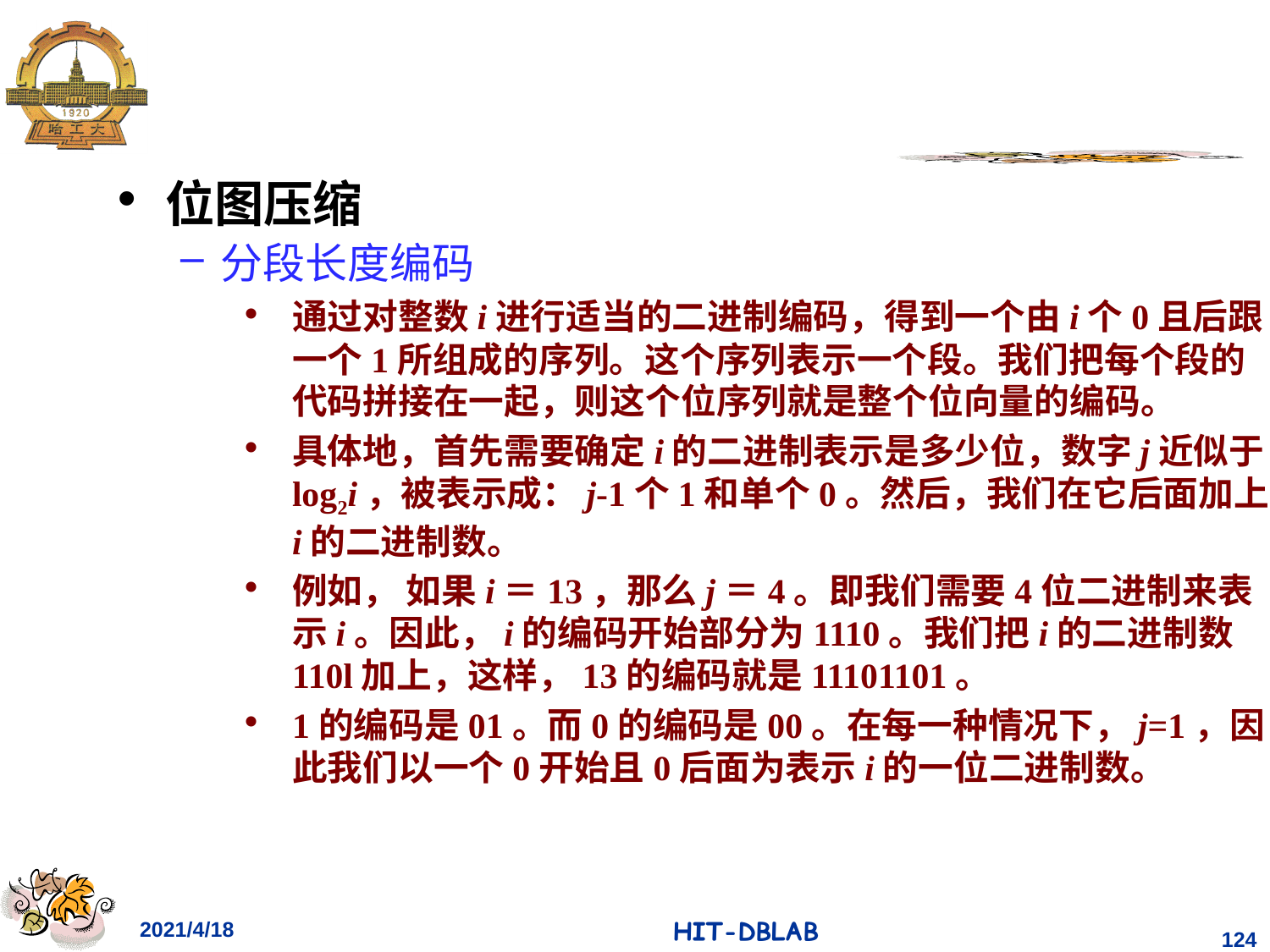

#
位图压缩
分段长度编码
通过对整数i进行适当的二进制编码，得到一个由i个0且后跟一个1所组成的序列。这个序列表示一个段。我们把每个段的代码拼接在一起，则这个位序列就是整个位向量的编码。
具体地，首先需要确定i的二进制表示是多少位，数字j近似于log2i，被表示成：j-1个1和单个0。然后，我们在它后面加上i的二进制数。
例如， 如果i＝13，那么j＝4。即我们需要4位二进制来表示i。因此，i的编码开始部分为1110。我们把i的二进制数110l加上，这样，13的编码就是11101101。
1的编码是01。而0的编码是00。在每一种情况下，j=1，因此我们以一个0开始且0后面为表示i的一位二进制数。

2021/4/18
HIT-DBLAB
124